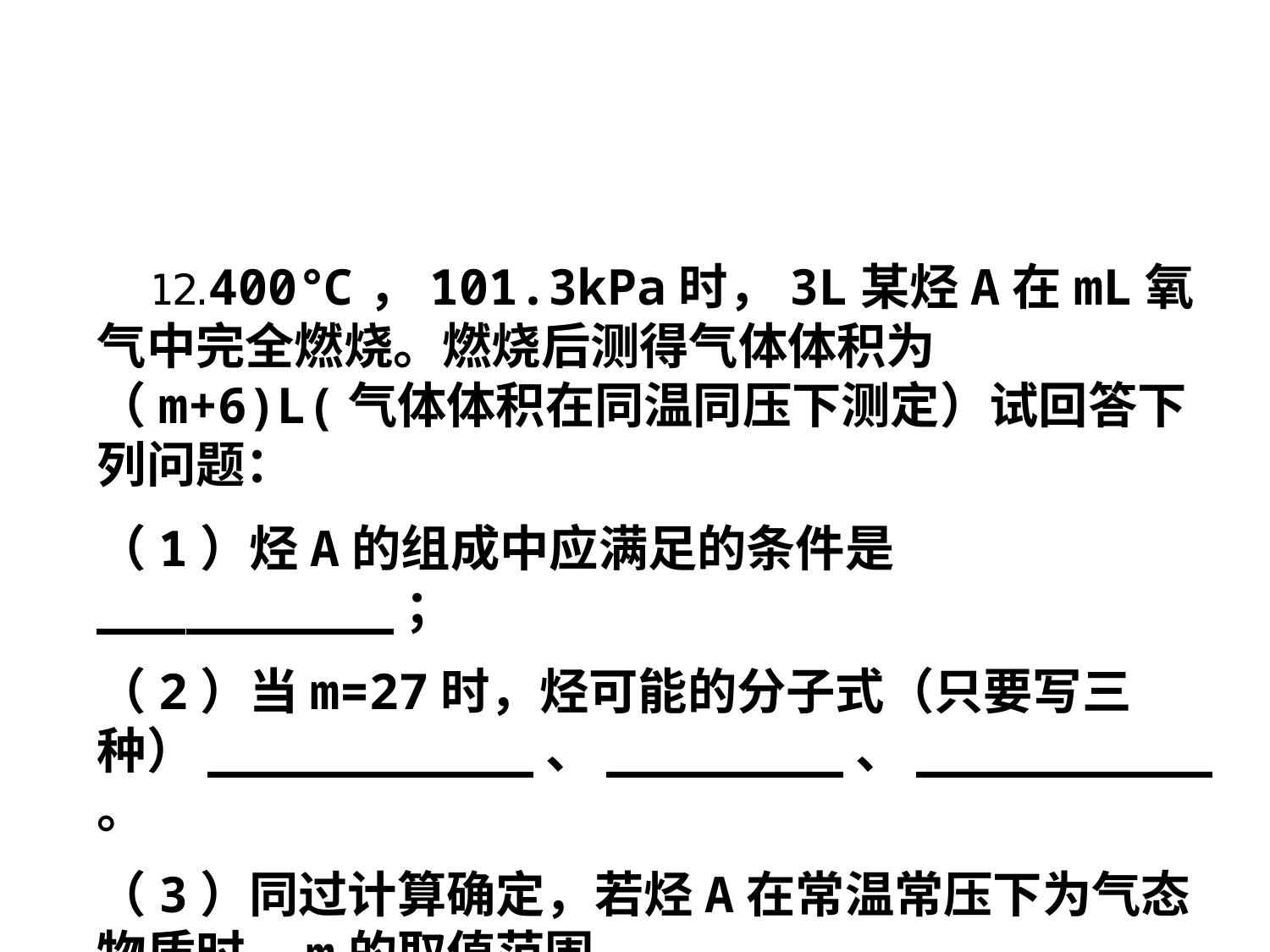

12.400℃，101.3kPa时，3L某烃A在mL氧气中完全燃烧。燃烧后测得气体体积为（m+6)L(气体体积在同温同压下测定）试回答下列问题：
（1）烃A的组成中应满足的条件是__________；
（2）当m=27时，烃可能的分子式（只要写三种）___________、________、__________。
（3）同过计算确定，若烃A在常温常压下为气态物质时，m的取值范围。